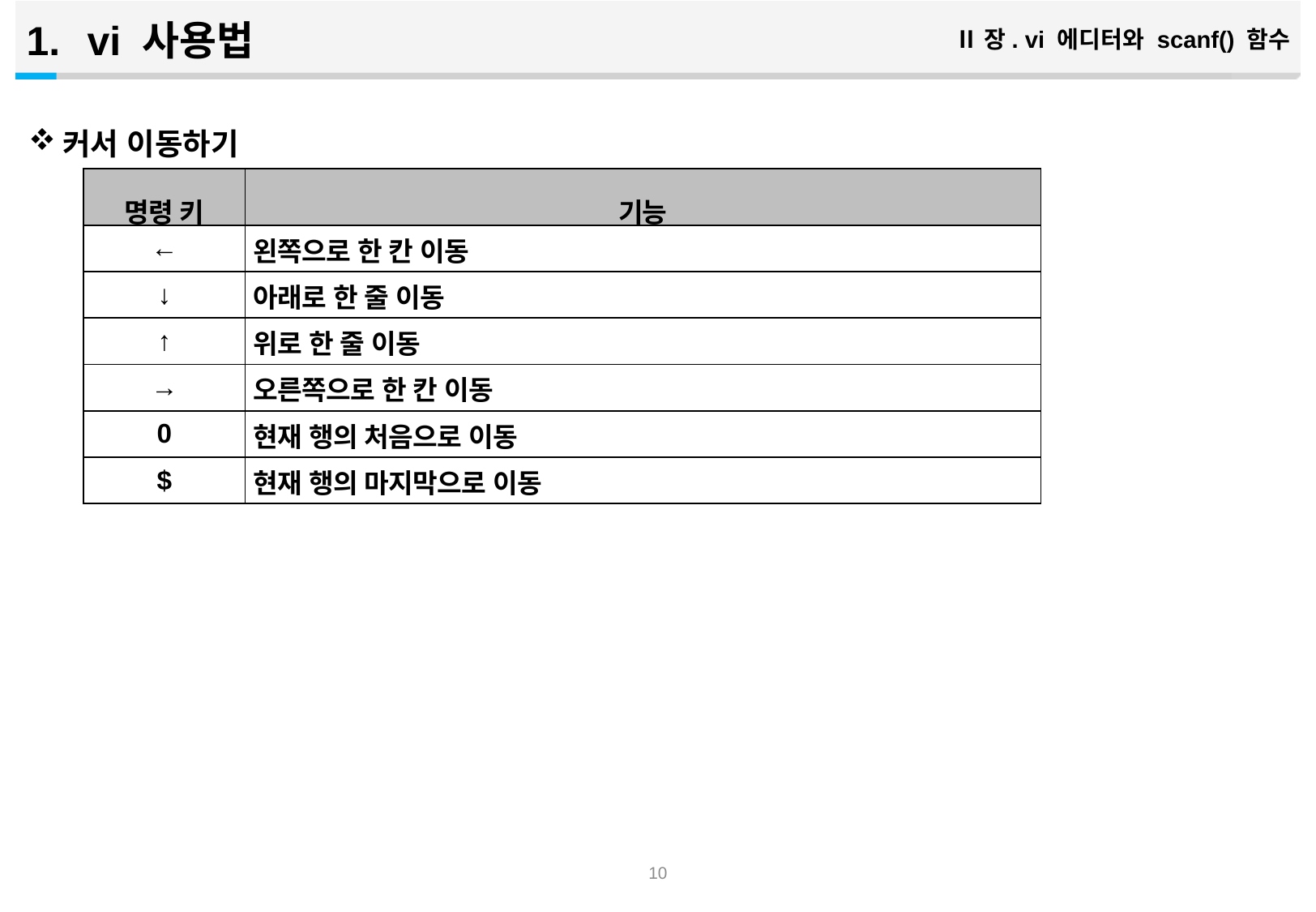

vi 사용법
Ⅱ장. vi 에디터와 scanf() 함수
커서 이동하기
| 명령 키 | 기능 |
| --- | --- |
| ← | 왼쪽으로 한 칸 이동 |
| ↓ | 아래로 한 줄 이동 |
| ↑ | 위로 한 줄 이동 |
| → | 오른쪽으로 한 칸 이동 |
| 0 | 현재 행의 처음으로 이동 |
| $ | 현재 행의 마지막으로 이동 |
10